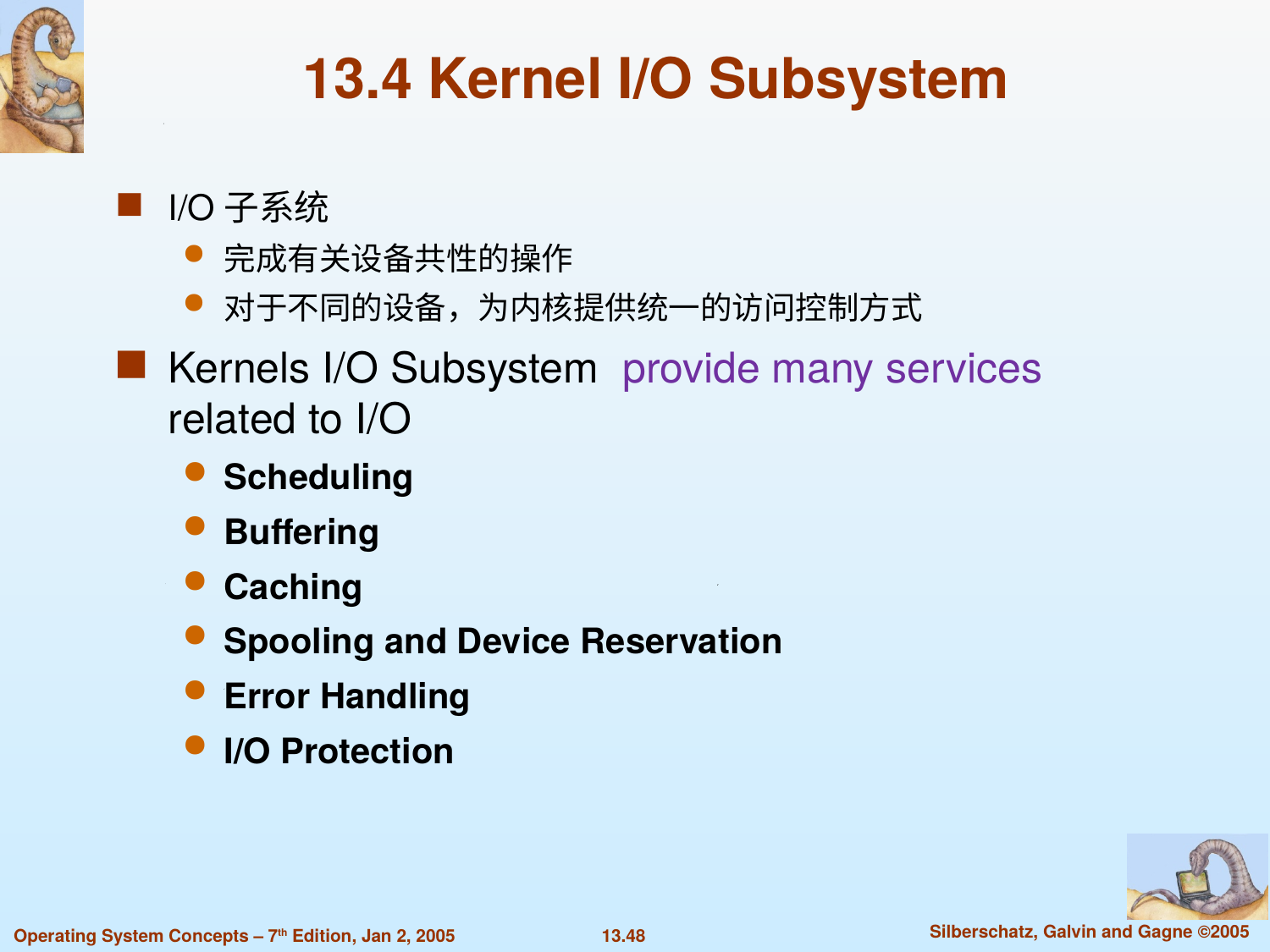

13.4 Kernel I/O Subsystem
I/O子系统
完成有关设备共性的操作
对于不同的设备，为内核提供统一的访问控制方式
Kernels I/O Subsystem  provide many services related to I/O
Scheduling
Buffering
Caching
Spooling and Device Reservation
Error Handling
I/O Protection